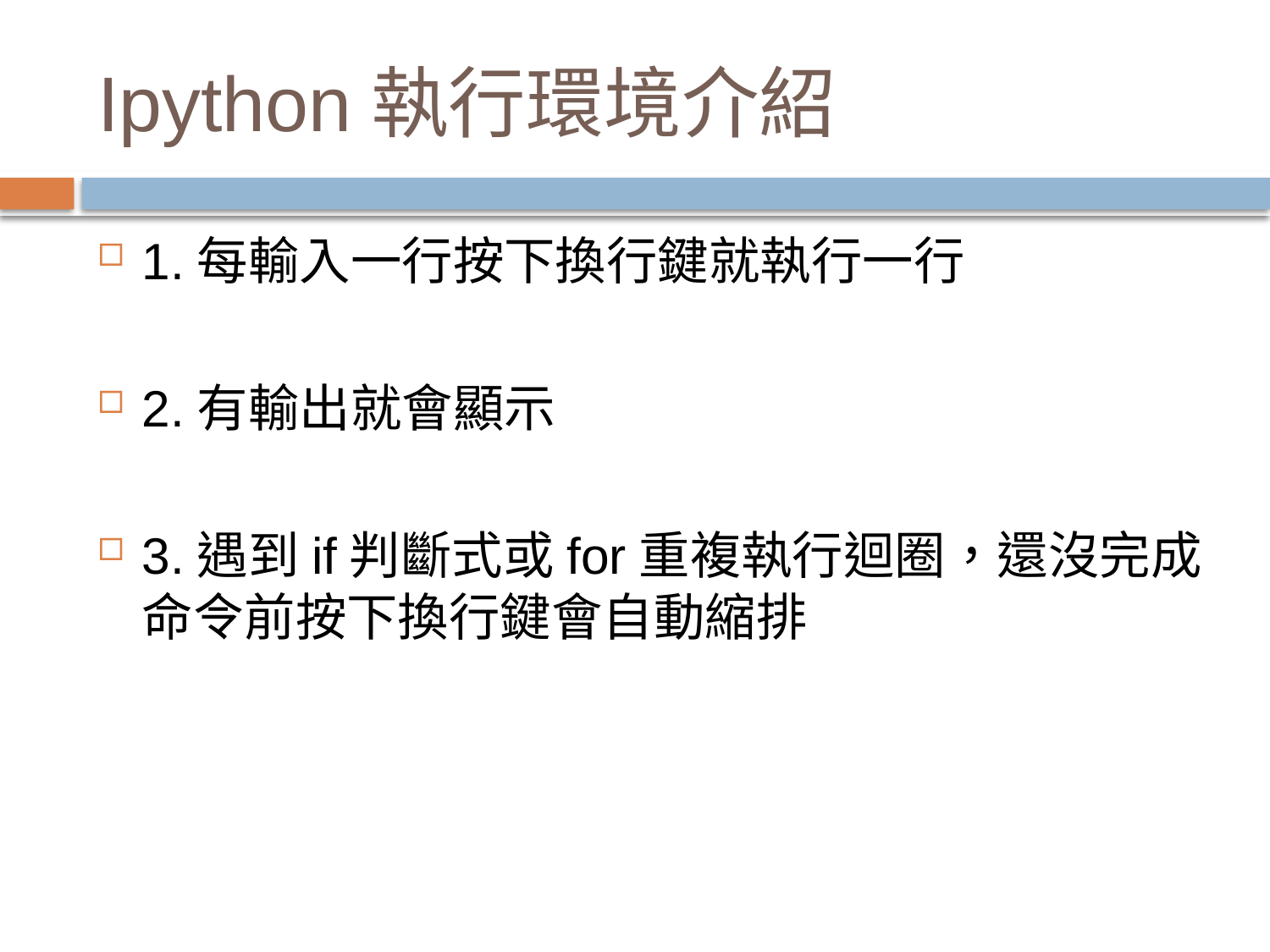

# Ipython執行環境介紹
1.每輸入一行按下換行鍵就執行一行

2.有輸出就會顯示

3.遇到if判斷式或for重複執行迴圈，還沒完成命令前按下換行鍵會自動縮排